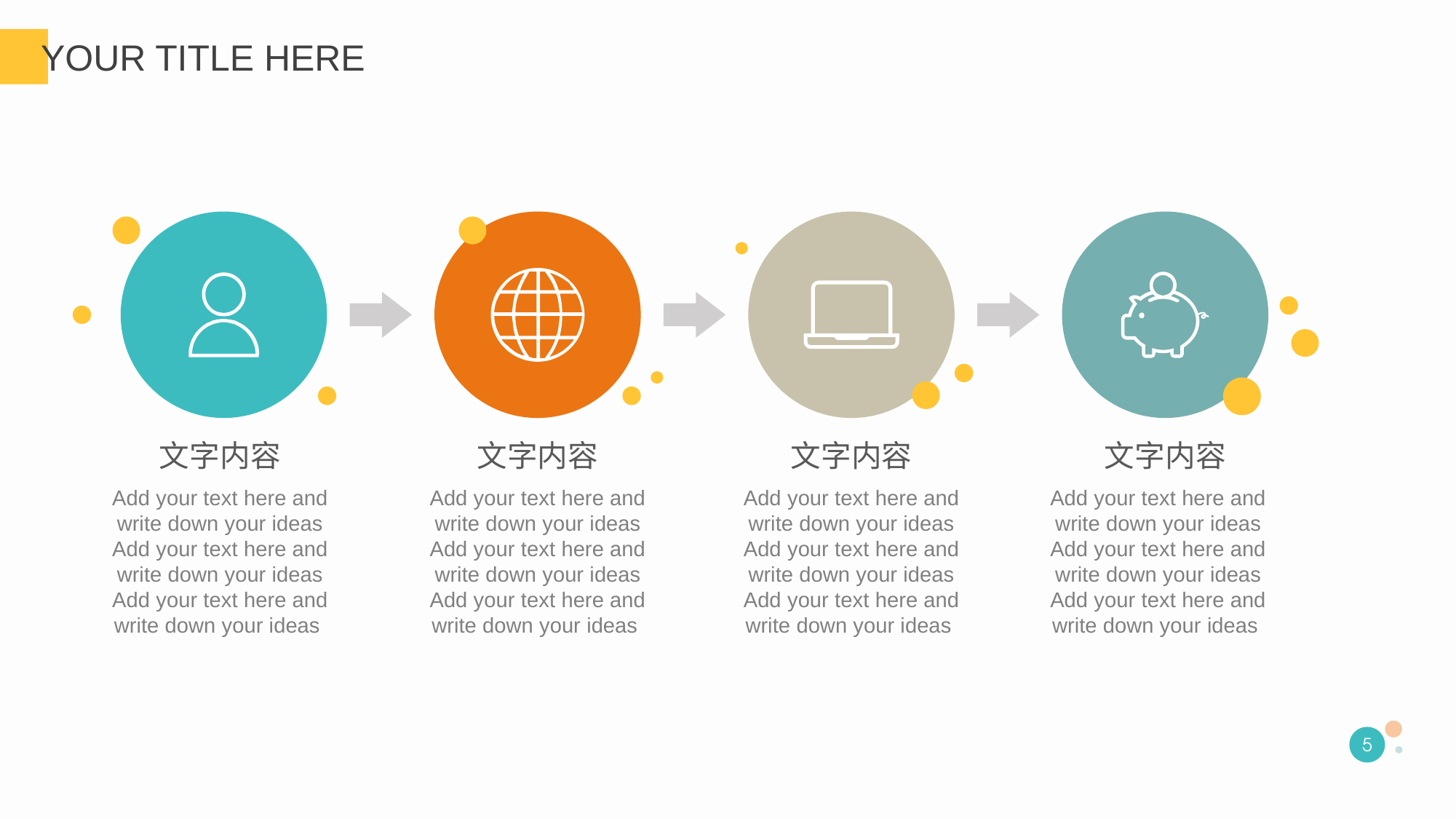

YOUR TITLE HERE

文字内容
Add your text here and write down your ideas
Add your text here and write down your ideas
Add your text here and write down your ideas

文字内容
Add your text here and write down your ideas
Add your text here and write down your ideas
Add your text here and write down your ideas

文字内容
Add your text here and write down your ideas
Add your text here and write down your ideas
Add your text here and write down your ideas

文字内容
Add your text here and write down your ideas
Add your text here and write down your ideas
Add your text here and write down your ideas

5